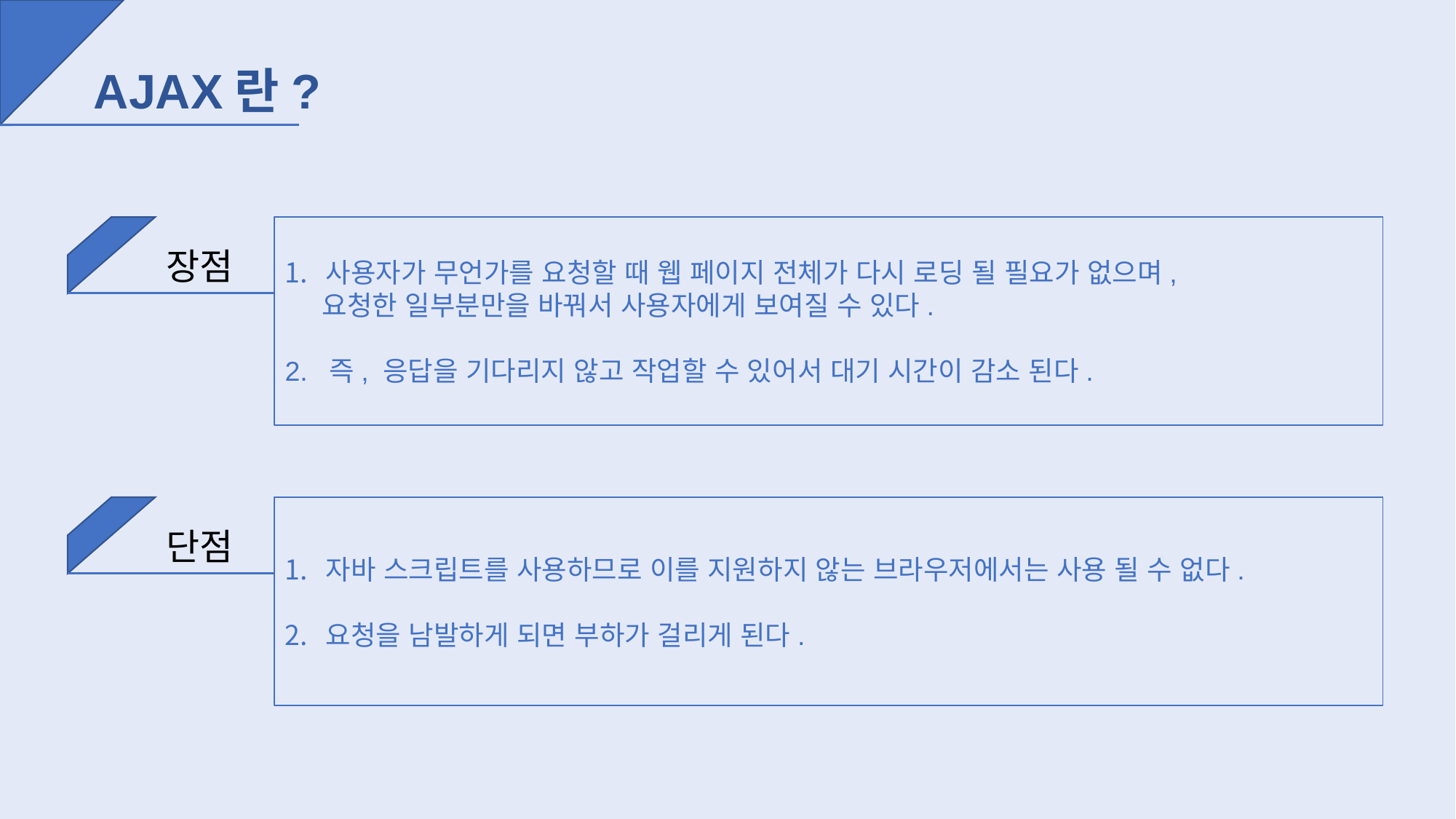

AJAX란?

장점
사용자가 무언가를 요청할 때 웹 페이지 전체가 다시 로딩 될 필요가 없으며,
    요청한 일부분만을 바꿔서 사용자에게 보여질 수 있다.

2.  즉, 응답을 기다리지 않고 작업할 수 있어서 대기 시간이 감소 된다.

단점
자바 스크립트를 사용하므로 이를 지원하지 않는 브라우저에서는 사용 될 수 없다.

요청을 남발하게 되면 부하가 걸리게 된다.